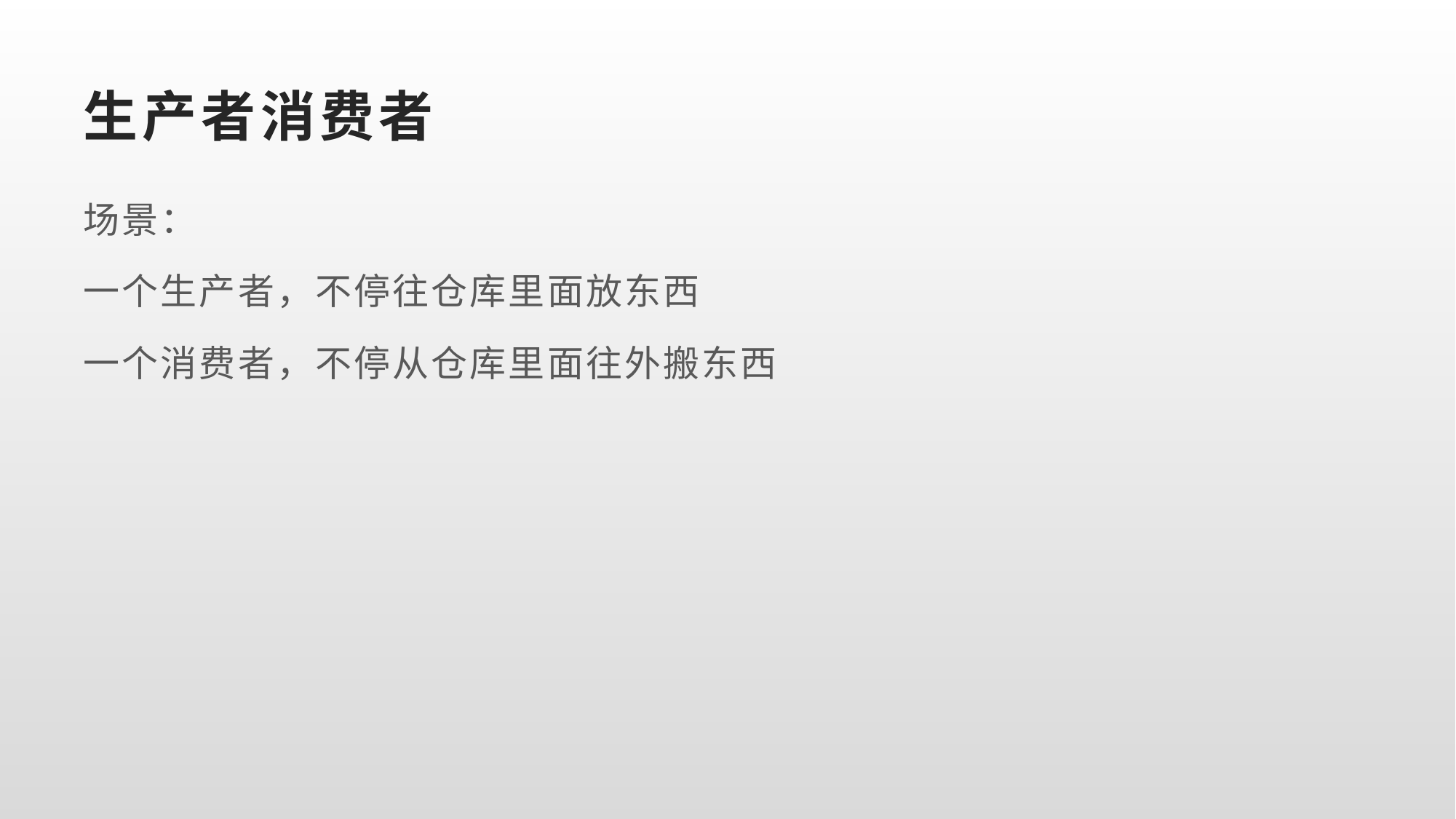

# 生产者消费者
场景：
一个生产者，不停往仓库里面放东西
一个消费者，不停从仓库里面往外搬东西